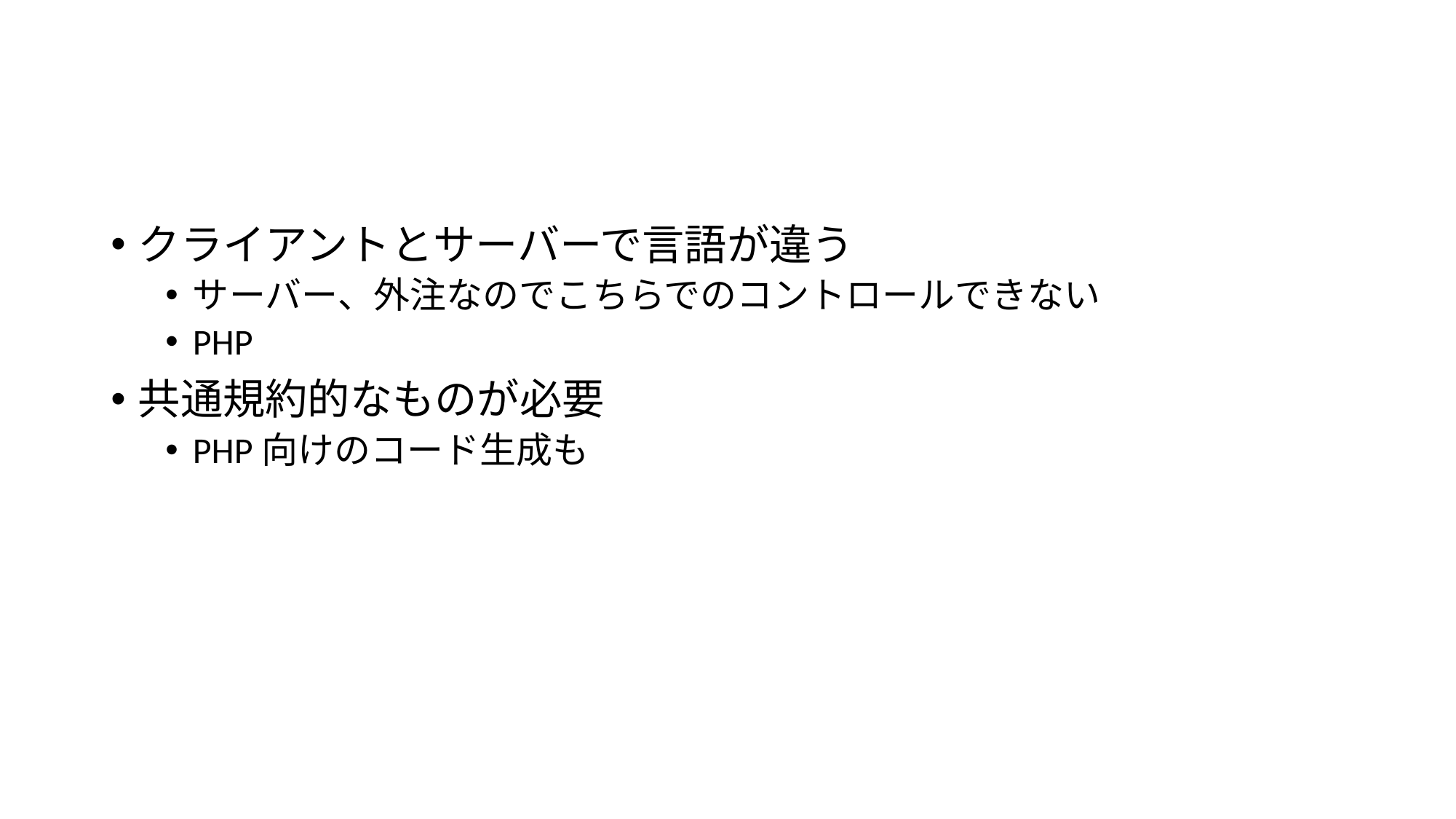

#
クライアントとサーバーで言語が違う
サーバー、外注なのでこちらでのコントロールできない
PHP
共通規約的なものが必要
PHP向けのコード生成も